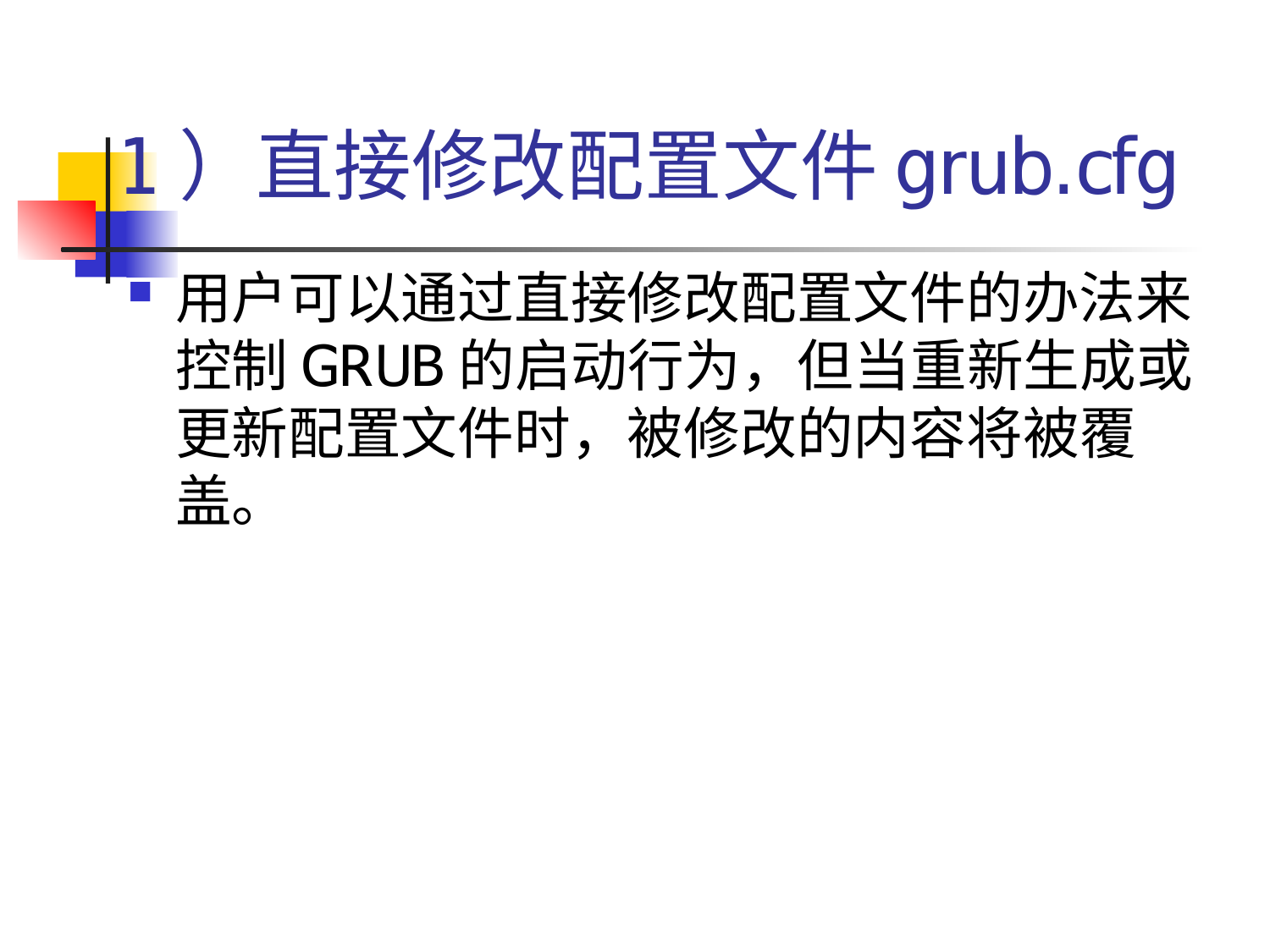

# 1）直接修改配置文件grub.cfg
用户可以通过直接修改配置文件的办法来控制GRUB的启动行为，但当重新生成或更新配置文件时，被修改的内容将被覆盖。